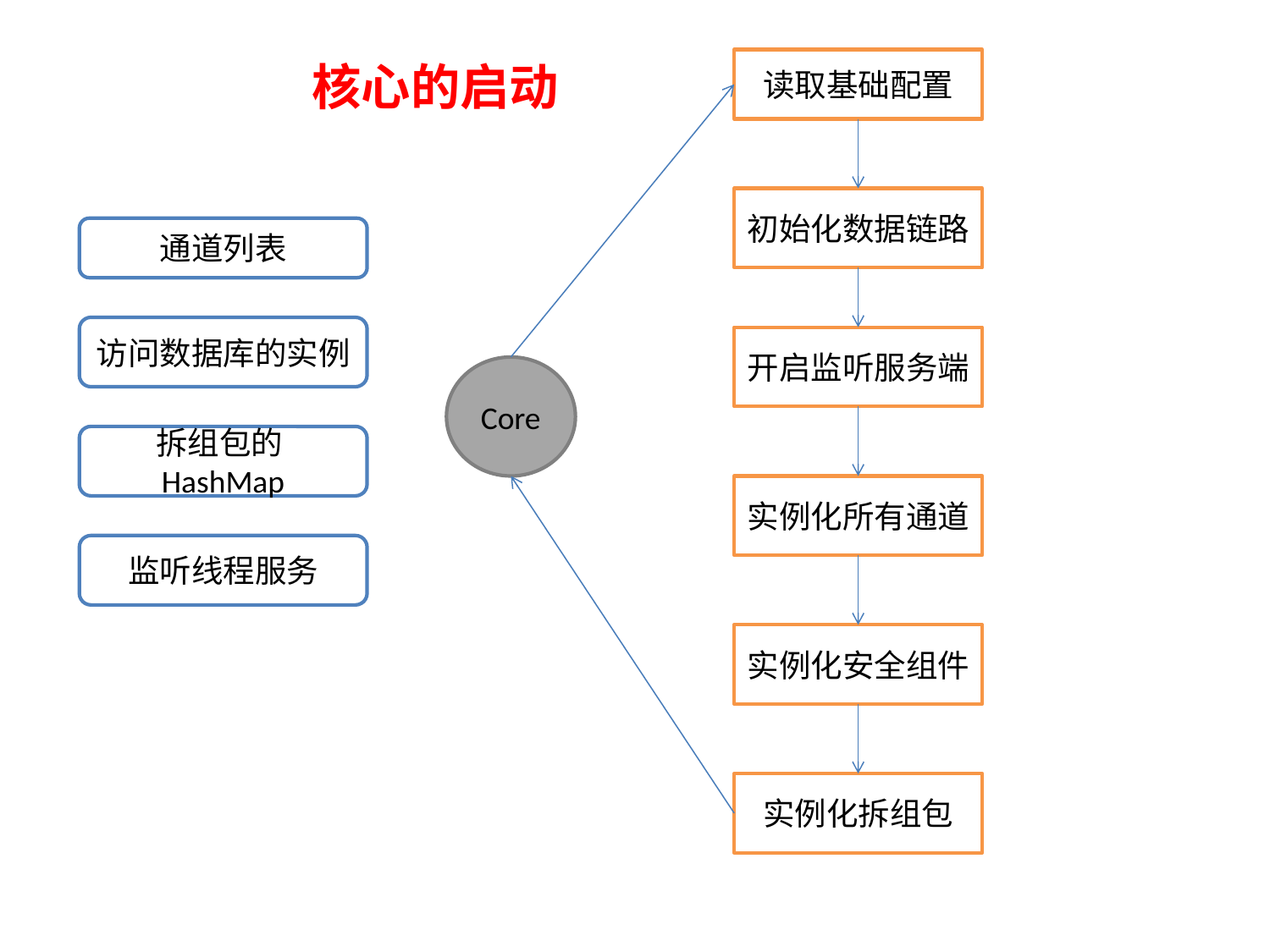

核心的启动
读取基础配置
初始化数据链路
通道列表
访问数据库的实例
开启监听服务端
Core
拆组包的HashMap
实例化所有通道
监听线程服务
实例化安全组件
实例化拆组包